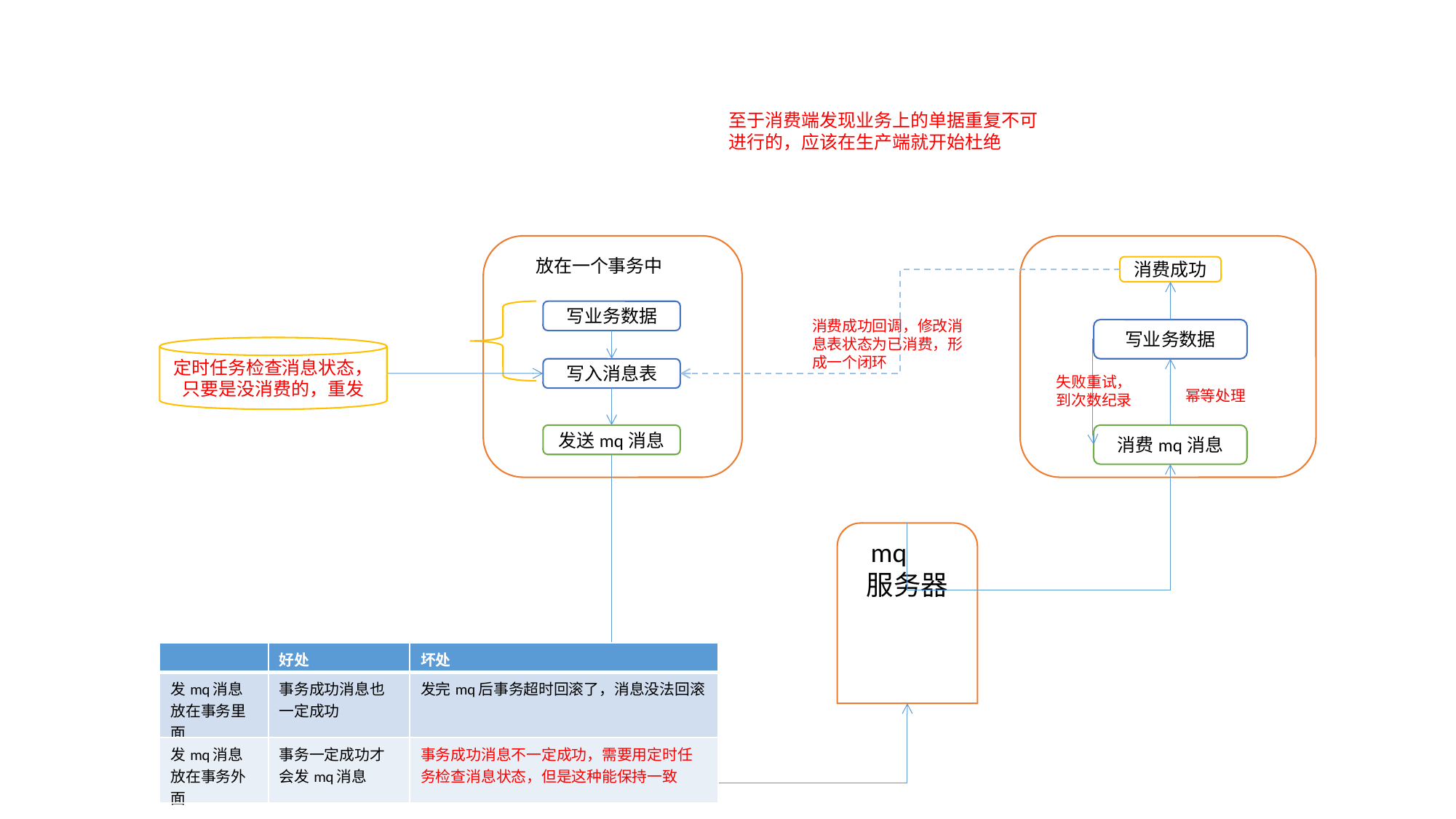

至于消费端发现业务上的单据重复不可进行的，应该在生产端就开始杜绝

放在一个事务中
消费成功

写业务数据
消费成功回调，修改消息表状态为已消费，形成一个闭环
写业务数据
定时任务检查消息状态，只要是没消费的，重发
写入消息表
失败重试，到次数纪录
幂等处理
发送mq消息
消费mq消息
mq       服务器

|  | 好处 | 坏处 |
| --- | --- | --- |
| 发mq消息放在事务里面 | 事务成功消息也一定成功 | 发完mq后事务超时回滚了，消息没法回滚 |
| 发mq消息放在事务外面 | 事务一定成功才会发mq消息 | 事务成功消息不一定成功，需要用定时任务检查消息状态，但是这种能保持一致 |